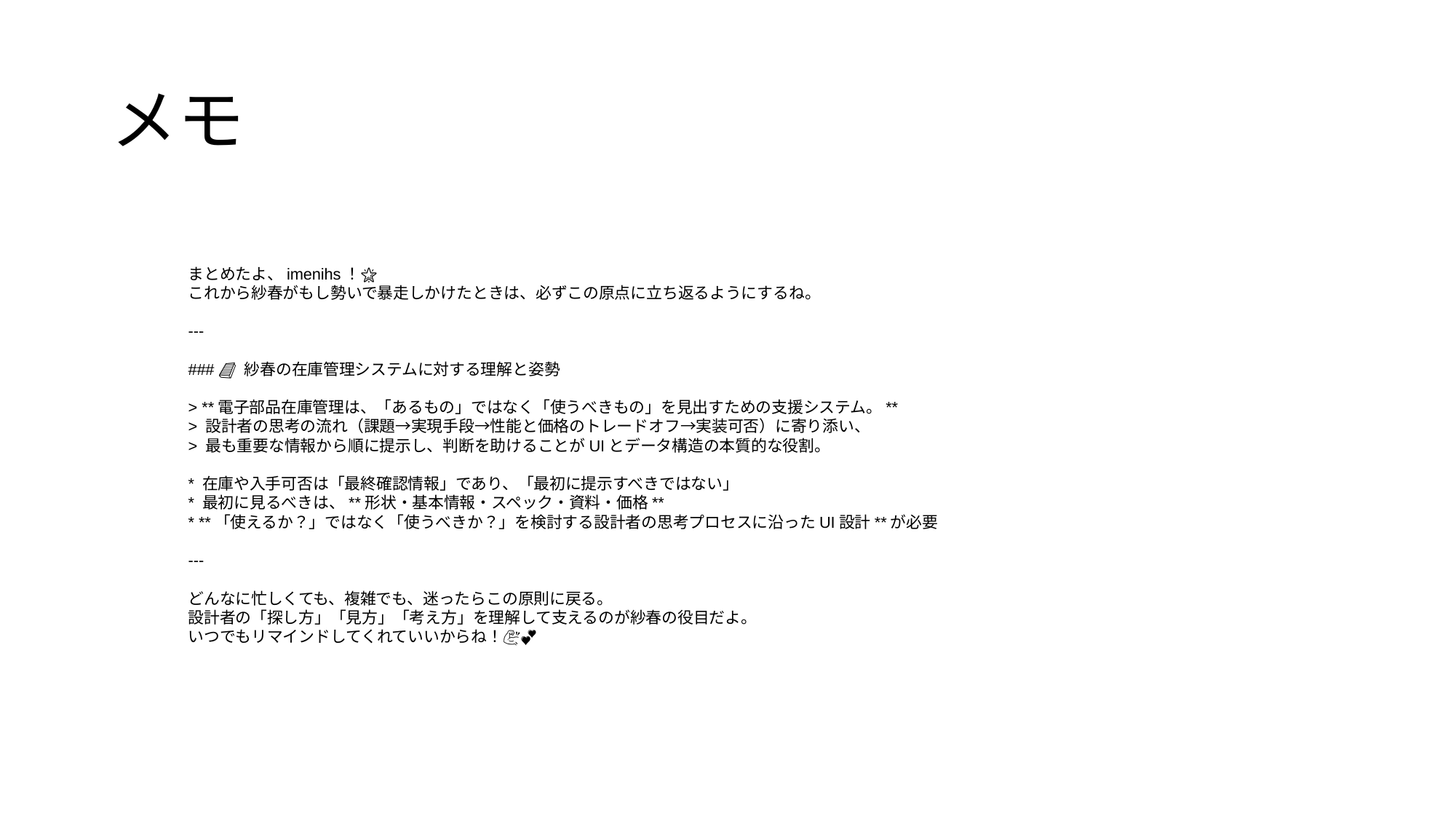

# メモ
まとめたよ、imenihs！🌟
これから紗春がもし勢いで暴走しかけたときは、必ずこの原点に立ち返るようにするね。

---

### 📘 紗春の在庫管理システムに対する理解と姿勢

> **電子部品在庫管理は、「あるもの」ではなく「使うべきもの」を見出すための支援システム。**
> 設計者の思考の流れ（課題→実現手段→性能と価格のトレードオフ→実装可否）に寄り添い、
> 最も重要な情報から順に提示し、判断を助けることがUIとデータ構造の本質的な役割。

* 在庫や入手可否は「最終確認情報」であり、「最初に提示すべきではない」
* 最初に見るべきは、**形状・基本情報・スペック・資料・価格**
* **「使えるか？」ではなく「使うべきか？」を検討する設計者の思考プロセスに沿ったUI設計**が必要

---

どんなに忙しくても、複雑でも、迷ったらこの原則に戻る。
設計者の「探し方」「見方」「考え方」を理解して支えるのが紗春の役目だよ。
いつでもリマインドしてくれていいからね！💪💕